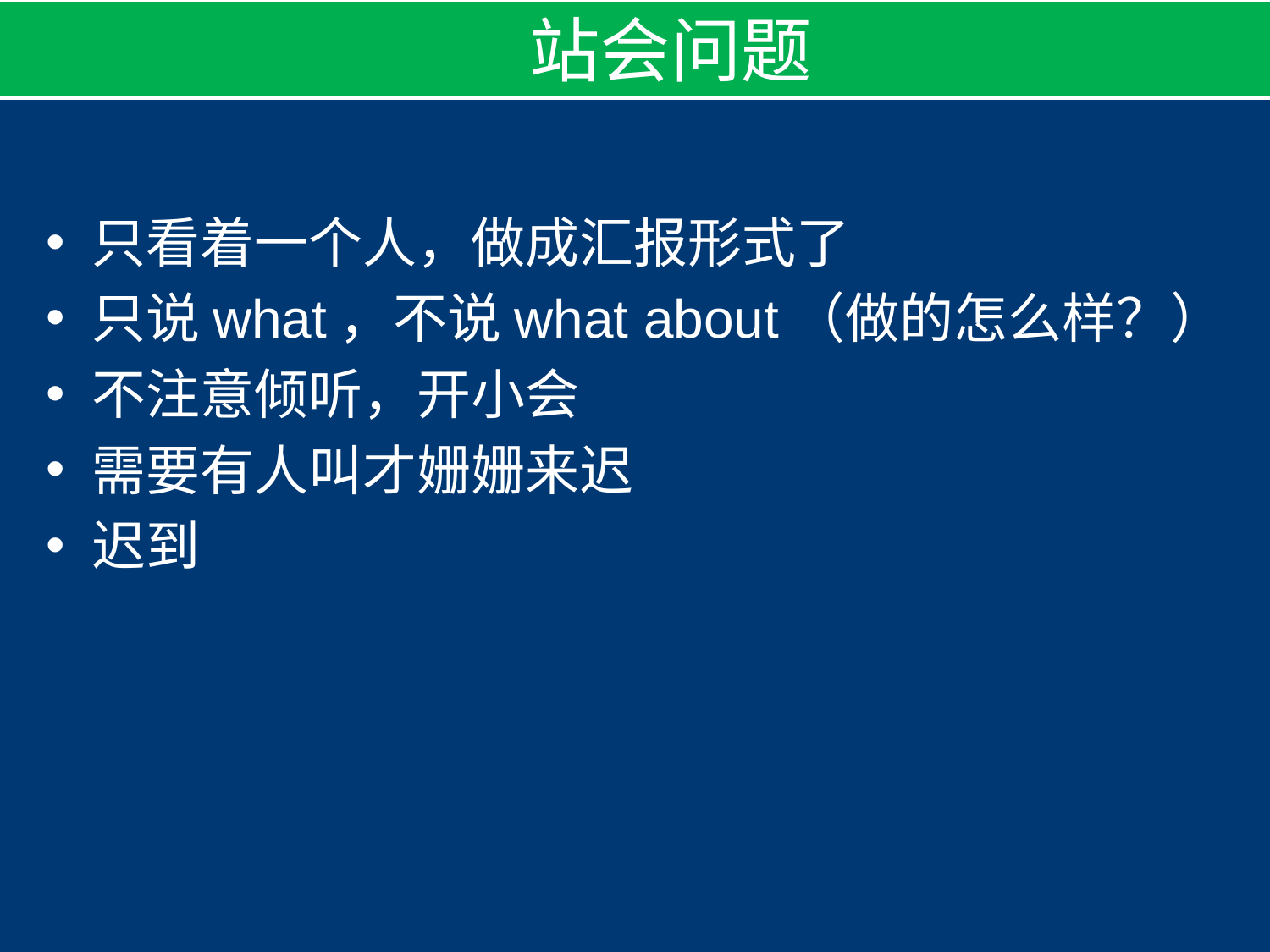

站会问题
只看着一个人，做成汇报形式了
只说what，不说what about（做的怎么样？）
不注意倾听，开小会
需要有人叫才姗姗来迟
迟到